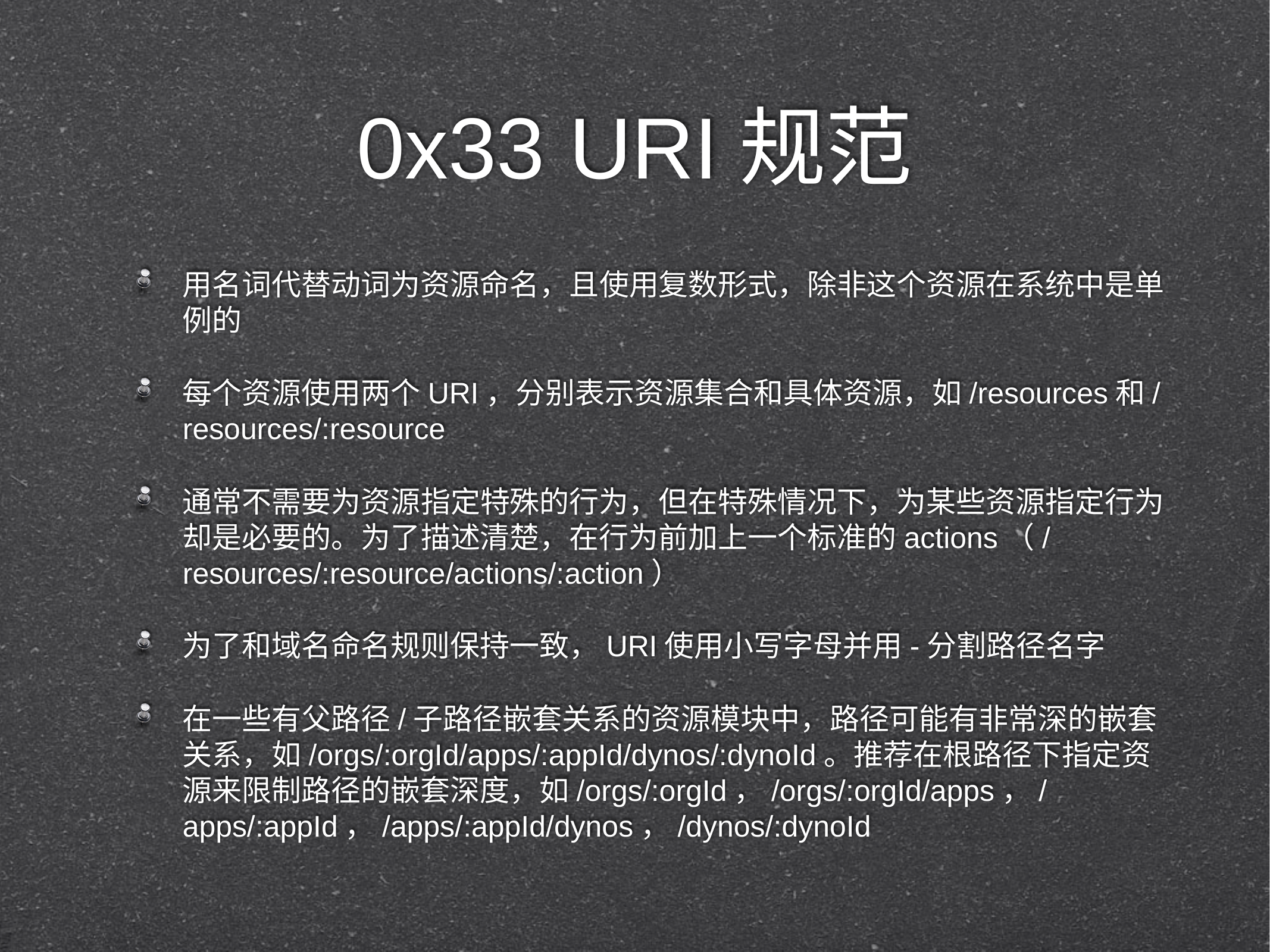

# 0x33 URI规范
用名词代替动词为资源命名，且使用复数形式，除非这个资源在系统中是单例的
每个资源使用两个URI，分别表示资源集合和具体资源，如/resources和/resources/:resource
通常不需要为资源指定特殊的行为，但在特殊情况下，为某些资源指定行为却是必要的。为了描述清楚，在行为前加上一个标准的actions（/resources/:resource/actions/:action）
为了和域名命名规则保持一致，URI使用小写字母并用-分割路径名字
在一些有父路径/子路径嵌套关系的资源模块中，路径可能有非常深的嵌套关系，如/orgs/:orgId/apps/:appId/dynos/:dynoId。推荐在根路径下指定资源来限制路径的嵌套深度，如/orgs/:orgId，/orgs/:orgId/apps，/apps/:appId，/apps/:appId/dynos，/dynos/:dynoId